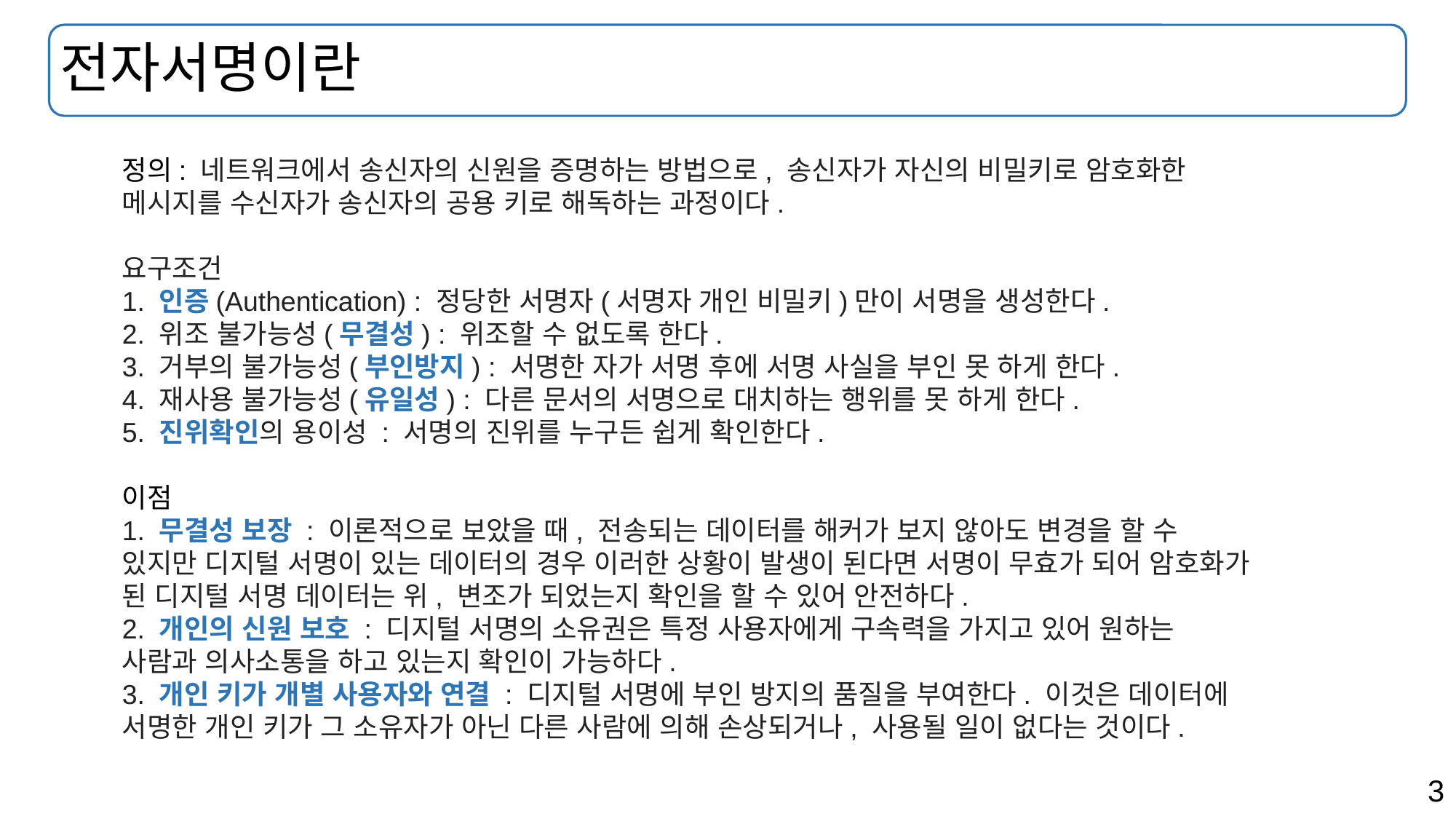

# 전자서명이란
정의: 네트워크에서 송신자의 신원을 증명하는 방법으로, 송신자가 자신의 비밀키로 암호화한 메시지를 수신자가 송신자의 공용 키로 해독하는 과정이다.

요구조건
1. 인증(Authentication) : 정당한 서명자(서명자 개인 비밀키)만이 서명을 생성한다.
2. 위조 불가능성(무결성) : 위조할 수 없도록 한다.
3. 거부의 불가능성(부인방지) : 서명한 자가 서명 후에 서명 사실을 부인 못 하게 한다.
4. 재사용 불가능성(유일성) : 다른 문서의 서명으로 대치하는 행위를 못 하게 한다.
5. 진위확인의 용이성 : 서명의 진위를 누구든 쉽게 확인한다.

이점
1. 무결성 보장 : 이론적으로 보았을 때, 전송되는 데이터를 해커가 보지 않아도 변경을 할 수 있지만 디지털 서명이 있는 데이터의 경우 이러한 상황이 발생이 된다면 서명이 무효가 되어 암호화가 된 디지털 서명 데이터는 위, 변조가 되었는지 확인을 할 수 있어 안전하다.
2. 개인의 신원 보호 : 디지털 서명의 소유권은 특정 사용자에게 구속력을 가지고 있어 원하는 사람과 의사소통을 하고 있는지 확인이 가능하다.
3. 개인 키가 개별 사용자와 연결 : 디지털 서명에 부인 방지의 품질을 부여한다. 이것은 데이터에 서명한 개인 키가 그 소유자가 아닌 다른 사람에 의해 손상되거나, 사용될 일이 없다는 것이다.